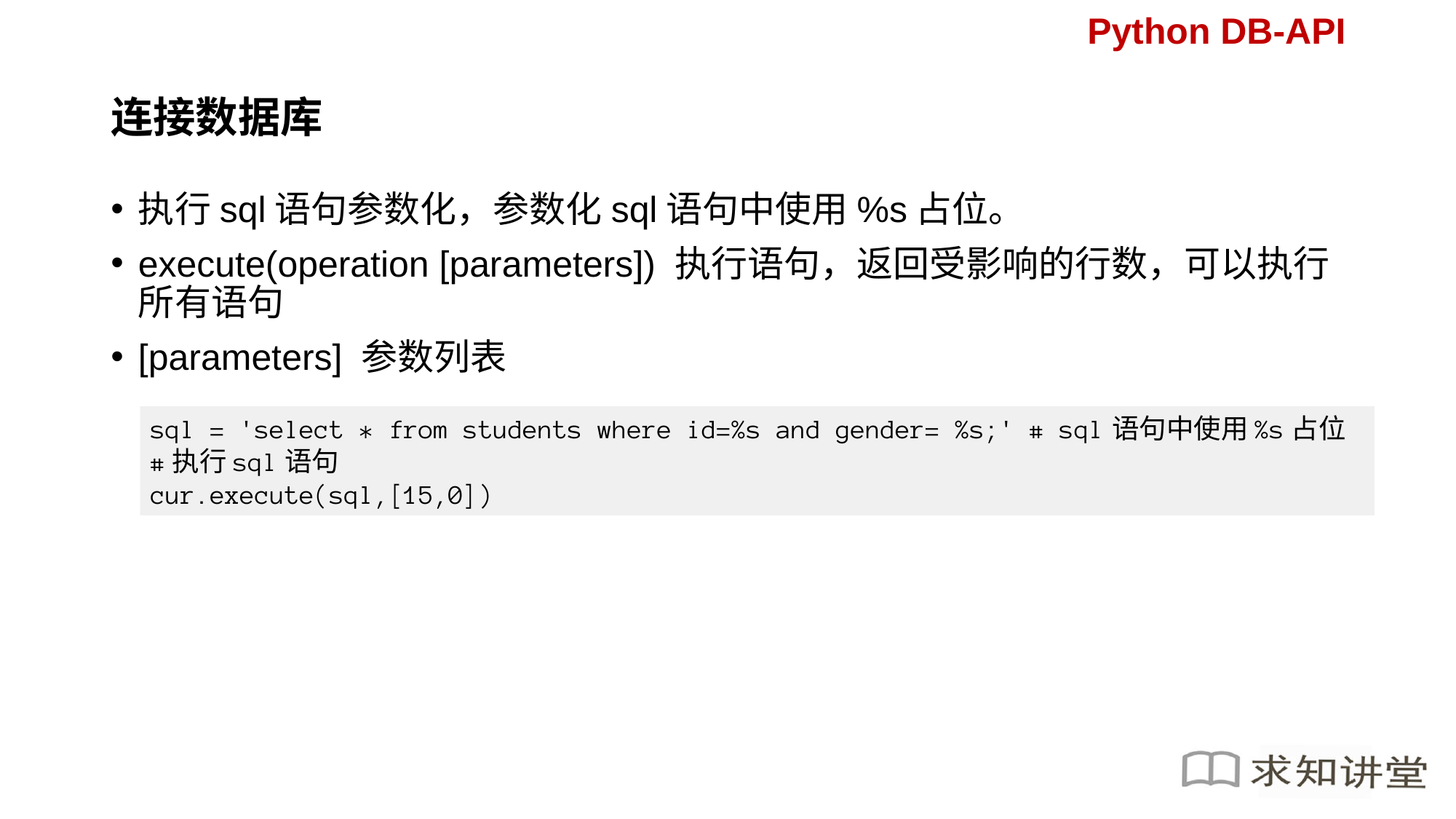

Python DB-API
# 连接数据库
执行sql语句参数化，参数化sql语句中使用%s占位。
execute(operation [parameters]) 执行语句，返回受影响的行数，可以执行所有语句
[parameters] 参数列表

sql = 'select * from students where id=%s and gender= %s;' # sql语句中使用%s占位
#执行sql语句
cur.execute(sql,[15,0])